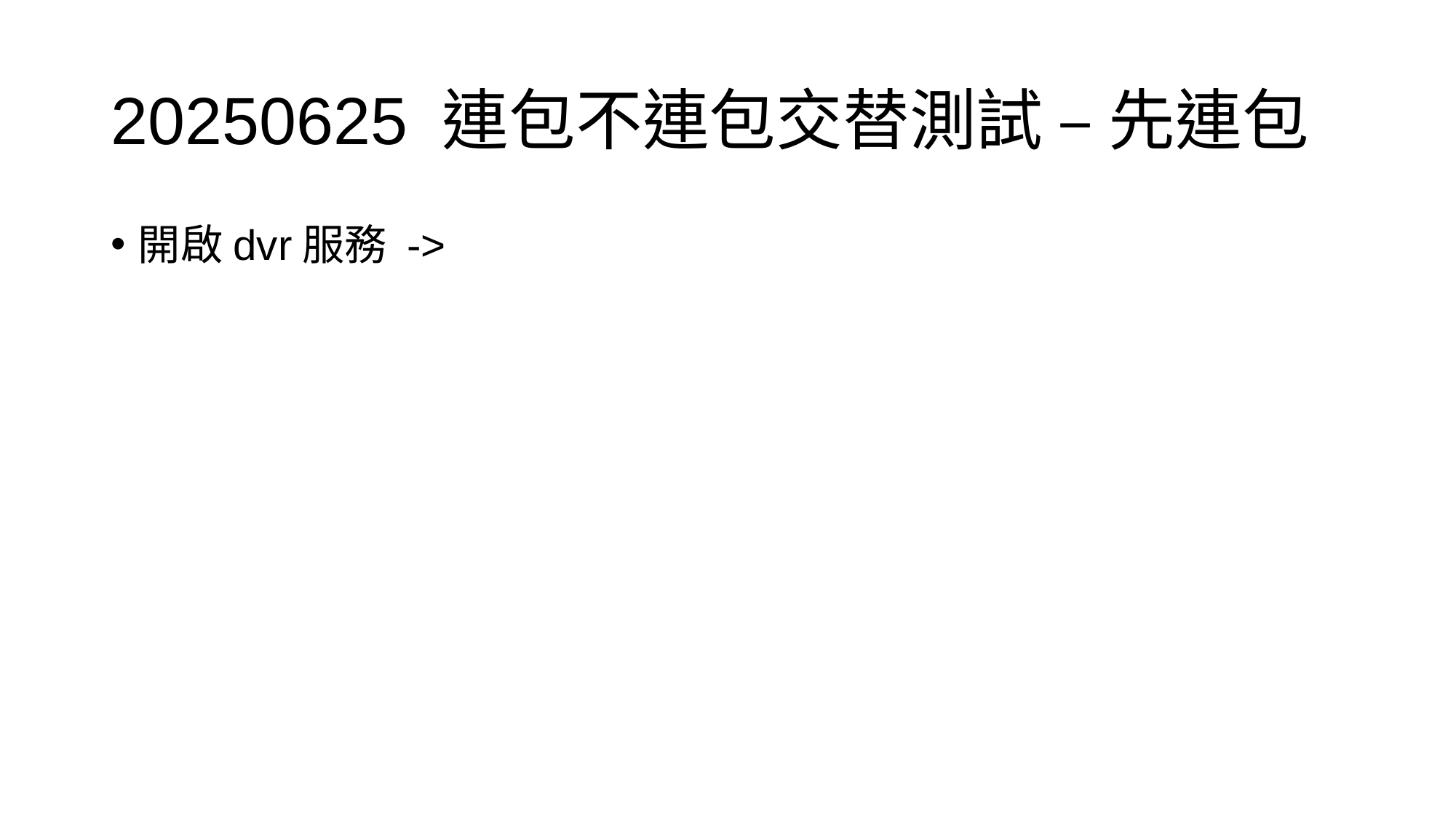

# 20250625 連包不連包交替測試 – 先連包
開啟dvr服務 ->